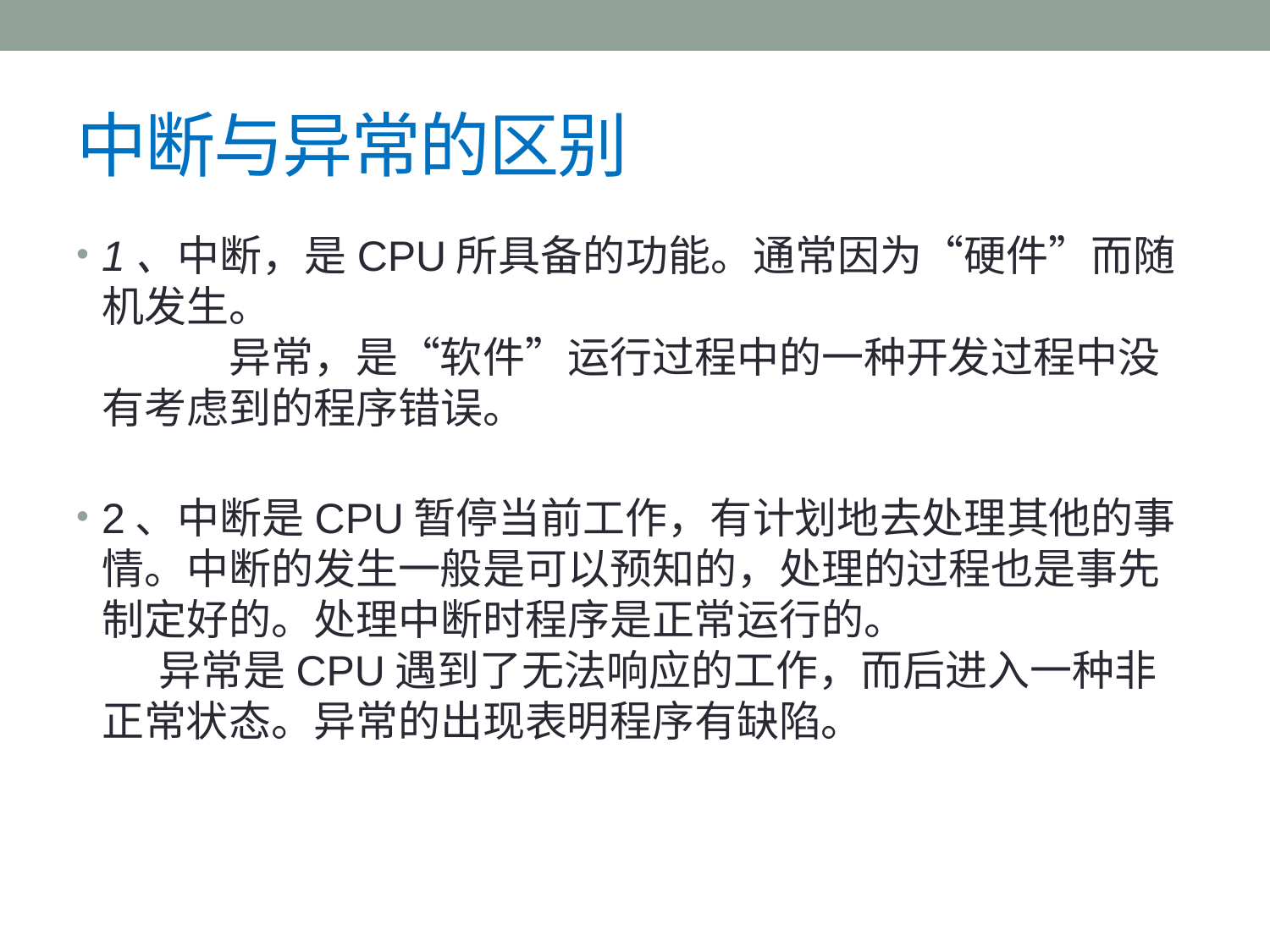

# 中断与异常的区别
1、中断，是CPU所具备的功能。通常因为“硬件”而随机发生。
	异常，是“软件”运行过程中的一种开发过程中没有考虑到的程序错误。
2、中断是CPU暂停当前工作，有计划地去处理其他的事情。中断的发生一般是可以预知的，处理的过程也是事先制定好的。处理中断时程序是正常运行的。
      异常是CPU遇到了无法响应的工作，而后进入一种非正常状态。异常的出现表明程序有缺陷。